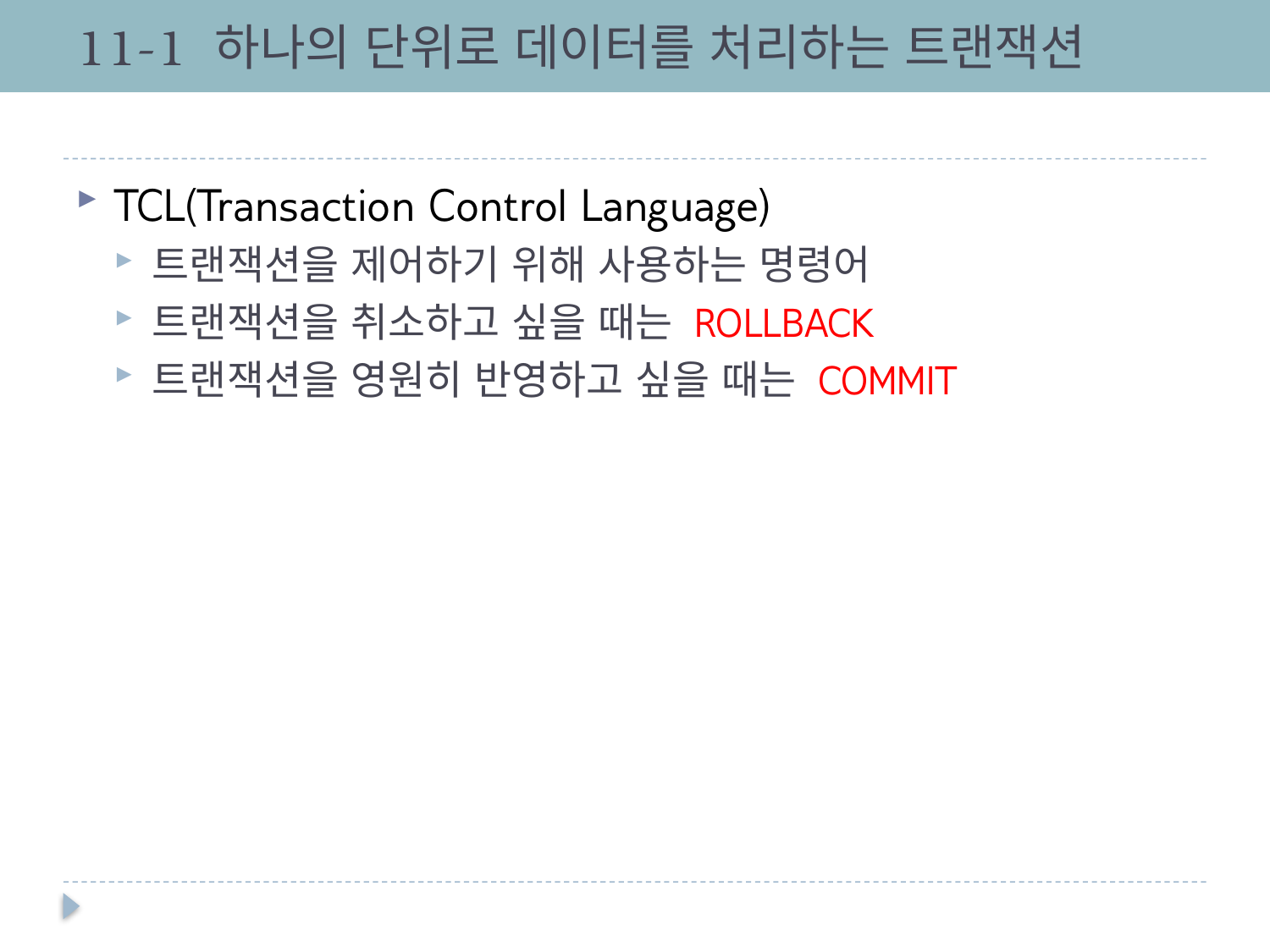

# 11-1 하나의 단위로 데이터를 처리하는 트랜잭션
TCL(Transaction Control Language)
트랜잭션을 제어하기 위해 사용하는 명령어
트랜잭션을 취소하고 싶을 때는 ROLLBACK
트랜잭션을 영원히 반영하고 싶을 때는 COMMIT